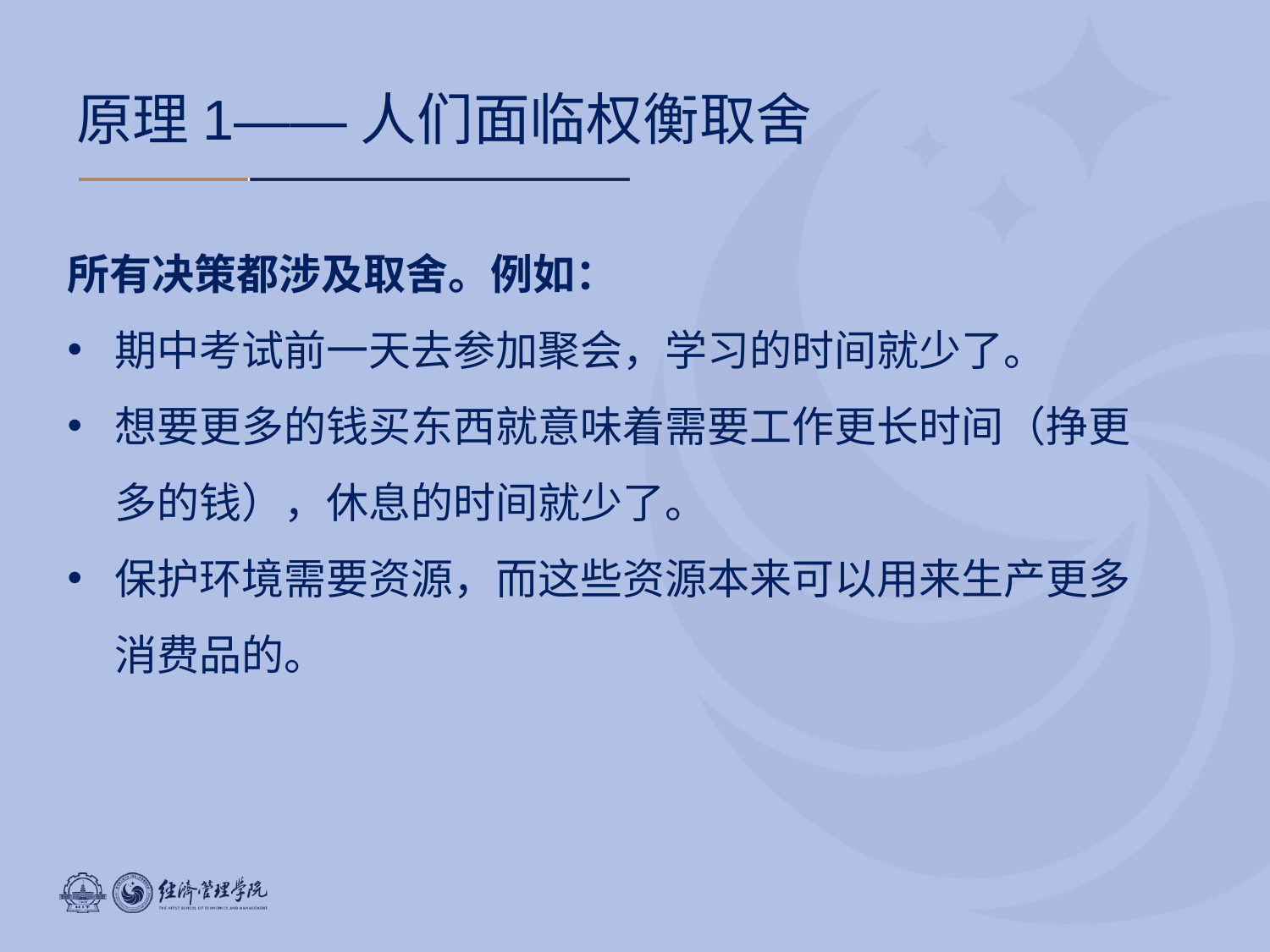

# 原理1——人们面临权衡取舍
所有决策都涉及取舍。例如：
期中考试前一天去参加聚会，学习的时间就少了。
想要更多的钱买东西就意味着需要工作更长时间（挣更多的钱），休息的时间就少了。
保护环境需要资源，而这些资源本来可以用来生产更多消费品的。